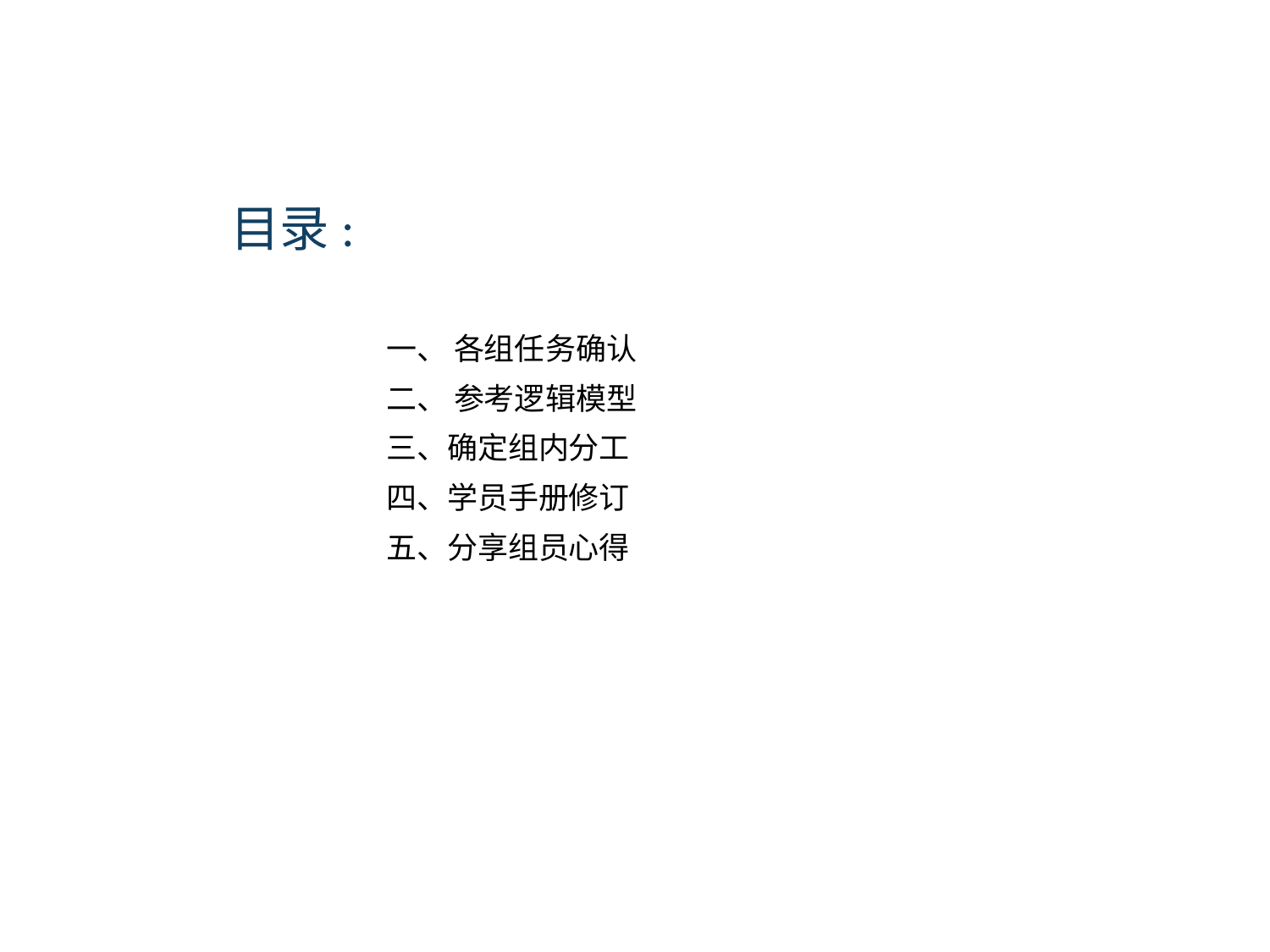

# 目录:
一、 各组任务确认
二、 参考逻辑模型
三、确定组内分工
四、学员手册修订
五、分享组员心得